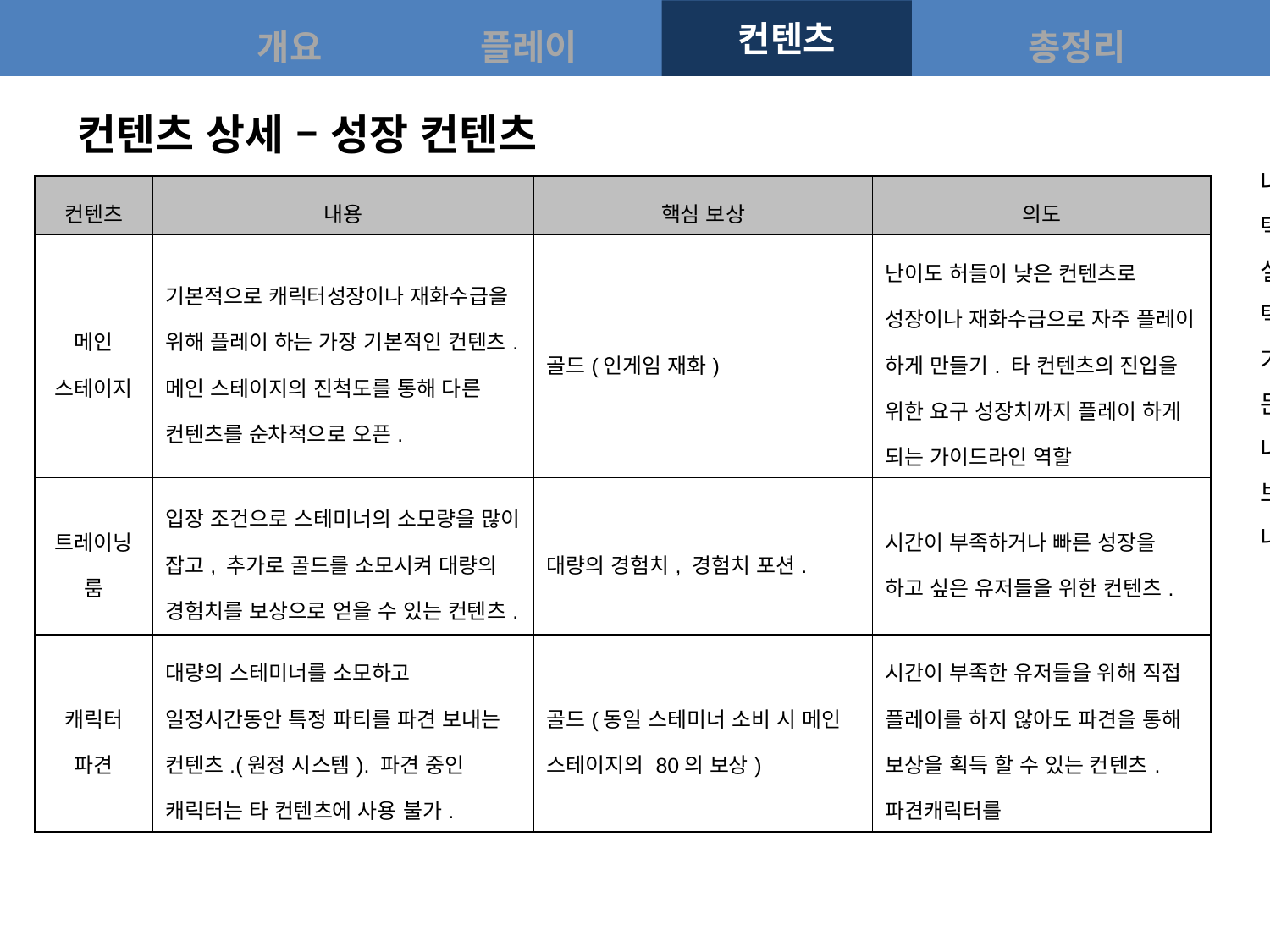

보상이 어떤 것들이 있고 그것이 어떻게 활용되는지를 알아야 그 보상의 가치를 알고 그것이 콘텐츠에서 어떤 용도로
유저에게 플레이를 유도하는지 알 수 있다.
컨텐츠 상세 – 성장 컨텐츠
내용의 배치 신경쓸것.
텍스트가 많으면 답답하다.
설명이 필요한 부분을 적고 필요하지 않은 부분은 생략
텍스트 포인트를 줄이고 이미지를 첨부.
기사내용을 보고 참고할 것. 어떤 내용을 어떤 문장으로
문서를 보는 사람입장에서 작성.
내용이랑 의도가 안 맞는 경우가 많다.
보상을 통해 할 수 있는 것을 설명할 것.
내용이 다르다면 다르다는 것을 표현
| 컨텐츠 | 내용 | 핵심 보상 | 의도 |
| --- | --- | --- | --- |
| 메인 스테이지 | 기본적으로 캐릭터성장이나 재화수급을 위해 플레이 하는 가장 기본적인 컨텐츠. 메인 스테이지의 진척도를 통해 다른 컨텐츠를 순차적으로 오픈. | 골드(인게임 재화) | 난이도 허들이 낮은 컨텐츠로 성장이나 재화수급으로 자주 플레이 하게 만들기. 타 컨텐츠의 진입을 위한 요구 성장치까지 플레이 하게 되는 가이드라인 역할 |
| 트레이닝 룸 | 입장 조건으로 스테미너의 소모량을 많이 잡고, 추가로 골드를 소모시켜 대량의 경험치를 보상으로 얻을 수 있는 컨텐츠. | 대량의 경험치, 경험치 포션. | 시간이 부족하거나 빠른 성장을 하고 싶은 유저들을 위한 컨텐츠. |
| 캐릭터 파견 | 대량의 스테미너를 소모하고 일정시간동안 특정 파티를 파견 보내는 컨텐츠.(원정 시스템). 파견 중인 캐릭터는 타 컨텐츠에 사용 불가. | 골드(동일 스테미너 소비 시 메인 스테이지의 80의 보상) | 시간이 부족한 유저들을 위해 직접 플레이를 하지 않아도 파견을 통해 보상을 획득 할 수 있는 컨텐츠. 파견캐릭터를 |